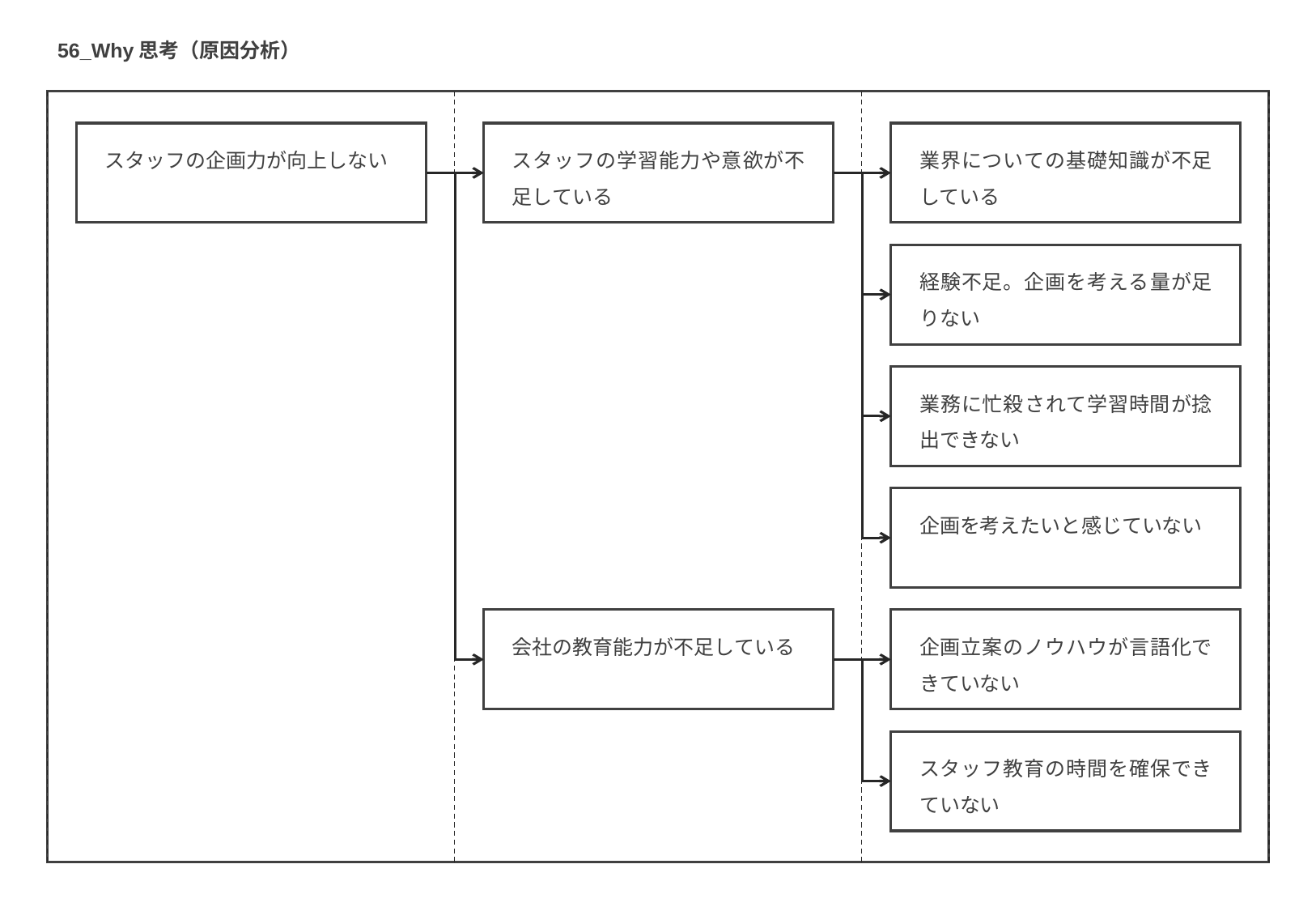

56_Why思考（原因分析）

スタッフの企画力が向上しない

スタッフの学習能力や意欲が不足している

業界についての基礎知識が不足している

経験不足。企画を考える量が足りない

業務に忙殺されて学習時間が捻出できない

企画を考えたいと感じていない

会社の教育能力が不足している

企画立案のノウハウが言語化できていない

スタッフ教育の時間を確保できていない